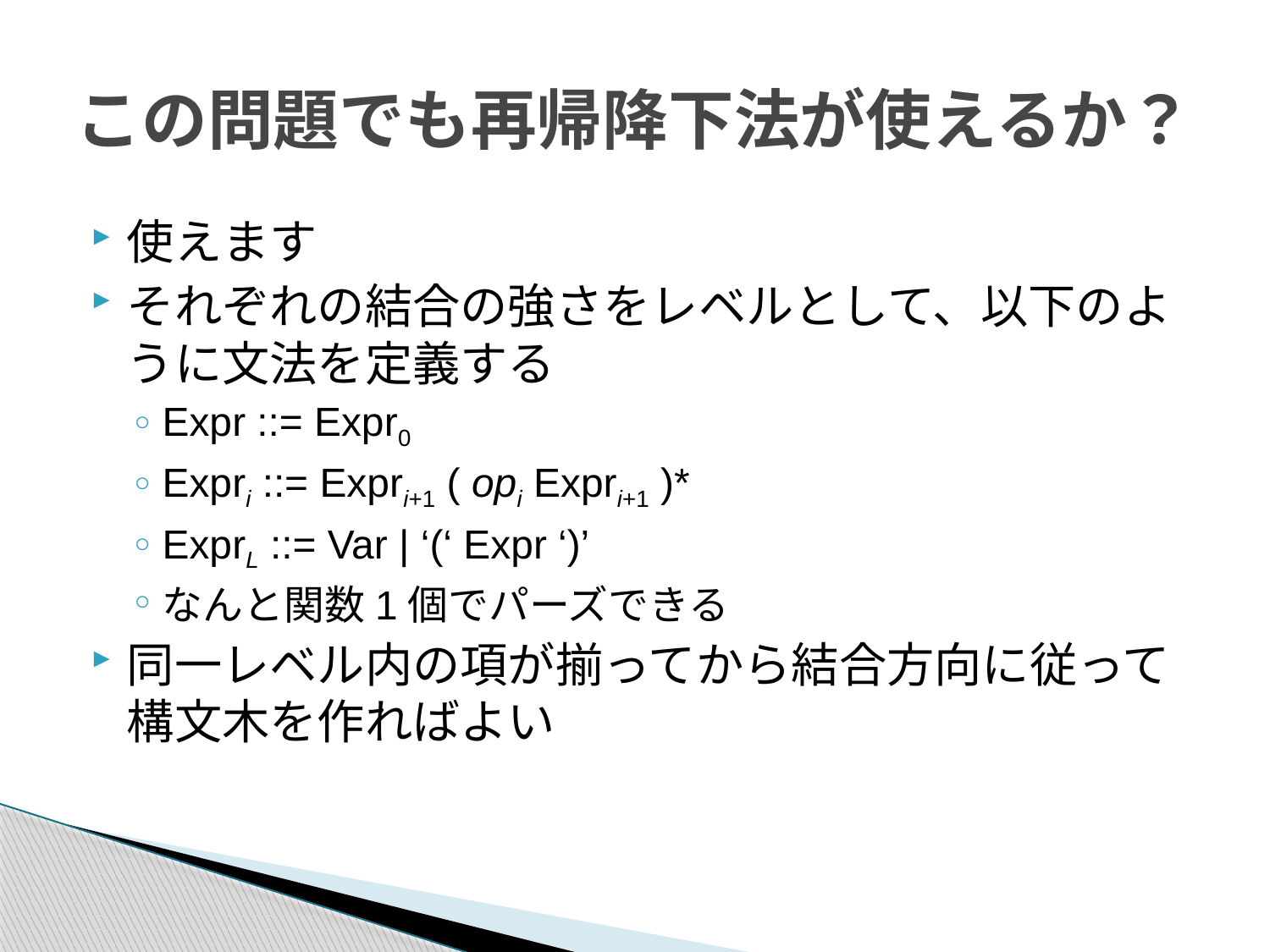

# この問題でも再帰降下法が使えるか？
使えます
それぞれの結合の強さをレベルとして、以下のように文法を定義する
Expr ::= Expr0
Expri ::= Expri+1 ( opi Expri+1 )*
ExprL ::= Var | ‘(‘ Expr ‘)’
なんと関数1個でパーズできる
同一レベル内の項が揃ってから結合方向に従って構文木を作ればよい